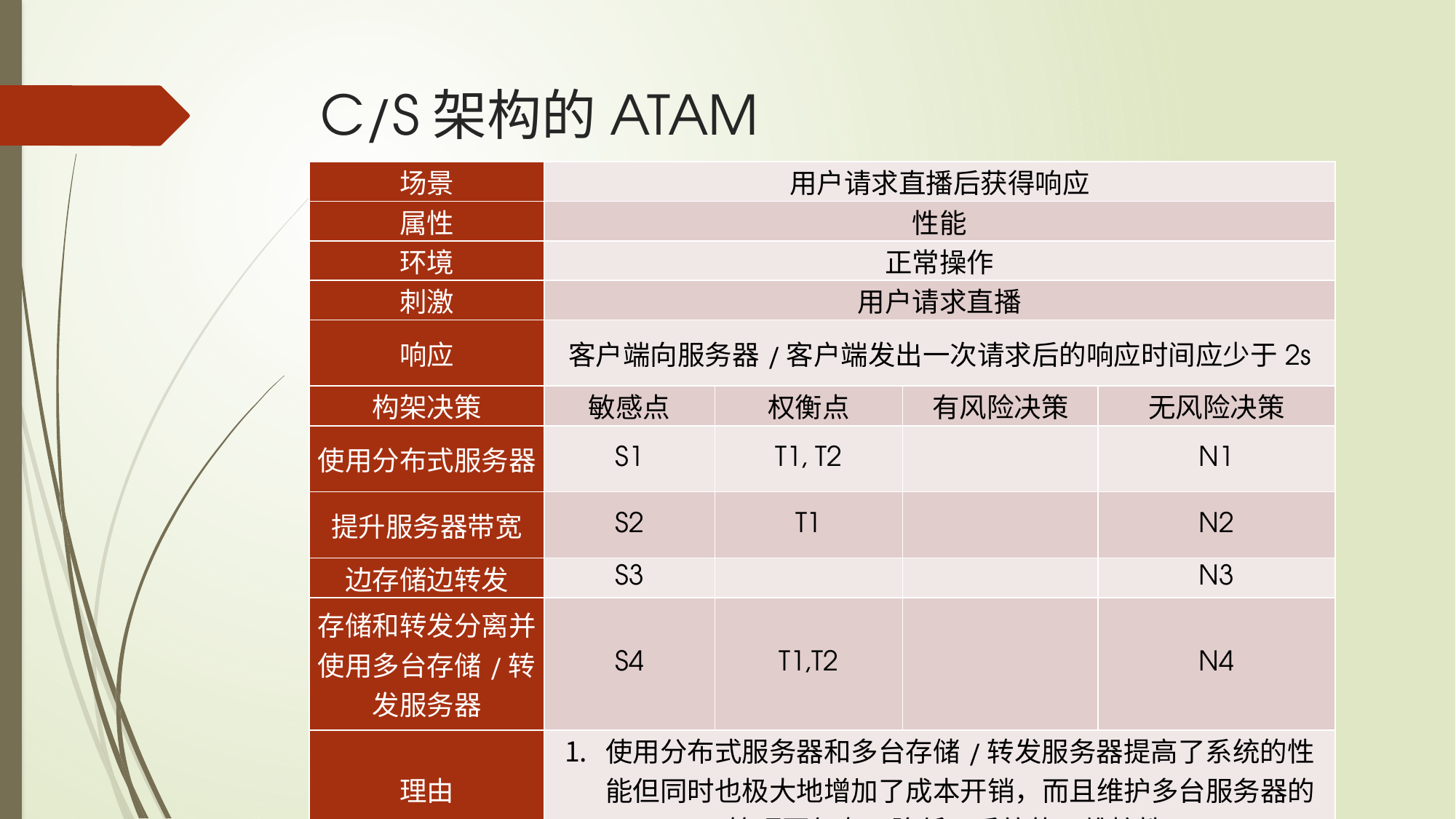

# C/S架构的ATAM
| 场景 | 用户请求直播后获得响应 |  |  |  |
| --- | --- | --- | --- | --- |
| 属性 | 性能 |  |  |  |
| 环境 | 正常操作 |  |  |  |
| 刺激 | 用户请求直播 |  |  |  |
| 响应 | 客户端向服务器/客户端发出一次请求后的响应时间应少于2s |  |  |  |
| 构架决策 | 敏感点 | 权衡点 | 有风险决策 | 无风险决策 |
| 使用分布式服务器 | S1 | T1, T2 |  | N1 |
| 提升服务器带宽 | S2 | T1 |  | N2 |
| 边存储边转发 | S3 |  |  | N3 |
| 存储和转发分离并使用多台存储/转发服务器 | S4 | T1,T2 |  | N4 |
| 理由 | 使用分布式服务器和多台存储/转发服务器提高了系统的性能但同时也极大地增加了成本开销，而且维护多台服务器的管理更复杂，降低了系统的可维护性。 |  |  |  |